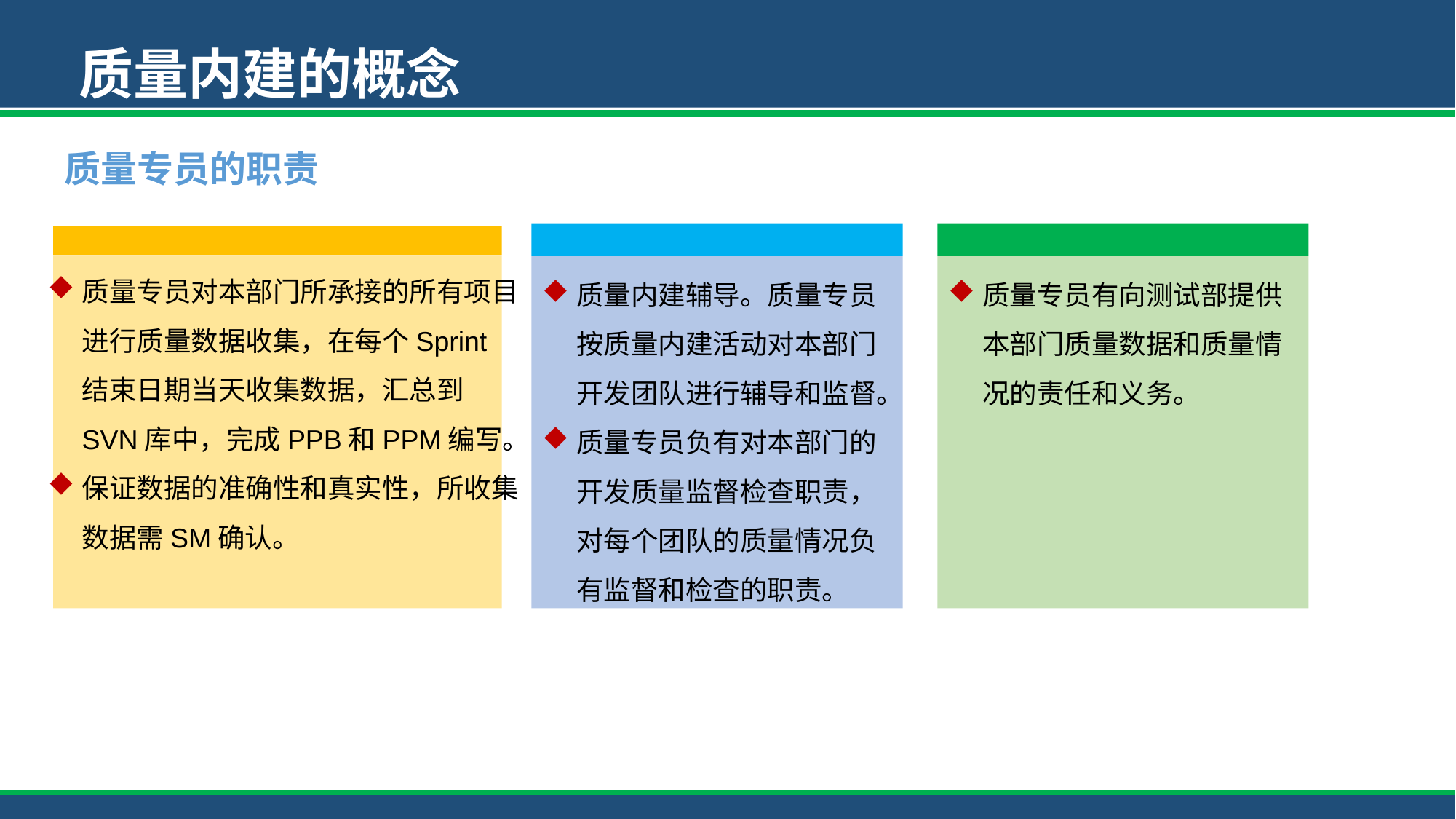

质量内建的概念
质量专员的职责

质量专员对本部门所承接的所有项目进行质量数据收集，在每个Sprint结束日期当天收集数据，汇总到SVN库中，完成PPB和PPM编写。
保证数据的准确性和真实性，所收集数据需SM确认。
质量内建辅导。质量专员按质量内建活动对本部门开发团队进行辅导和监督。
质量专员负有对本部门的开发质量监督检查职责，对每个团队的质量情况负有监督和检查的职责。
质量专员有向测试部提供本部门质量数据和质量情况的责任和义务。